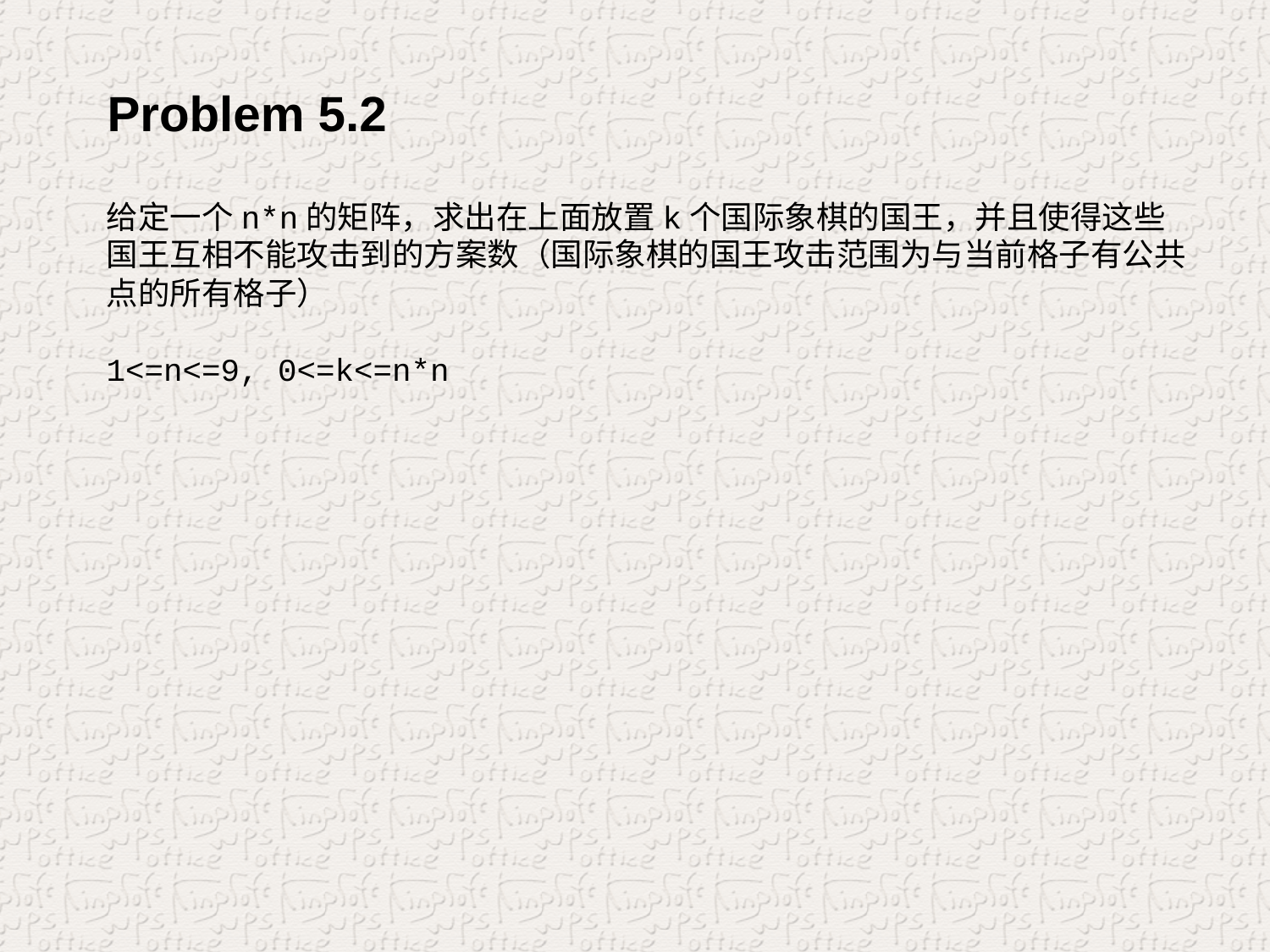

Problem 5.2
给定一个n*n的矩阵，求出在上面放置k个国际象棋的国王，并且使得这些国王互相不能攻击到的方案数（国际象棋的国王攻击范围为与当前格子有公共点的所有格子）

1<=n<=9, 0<=k<=n*n